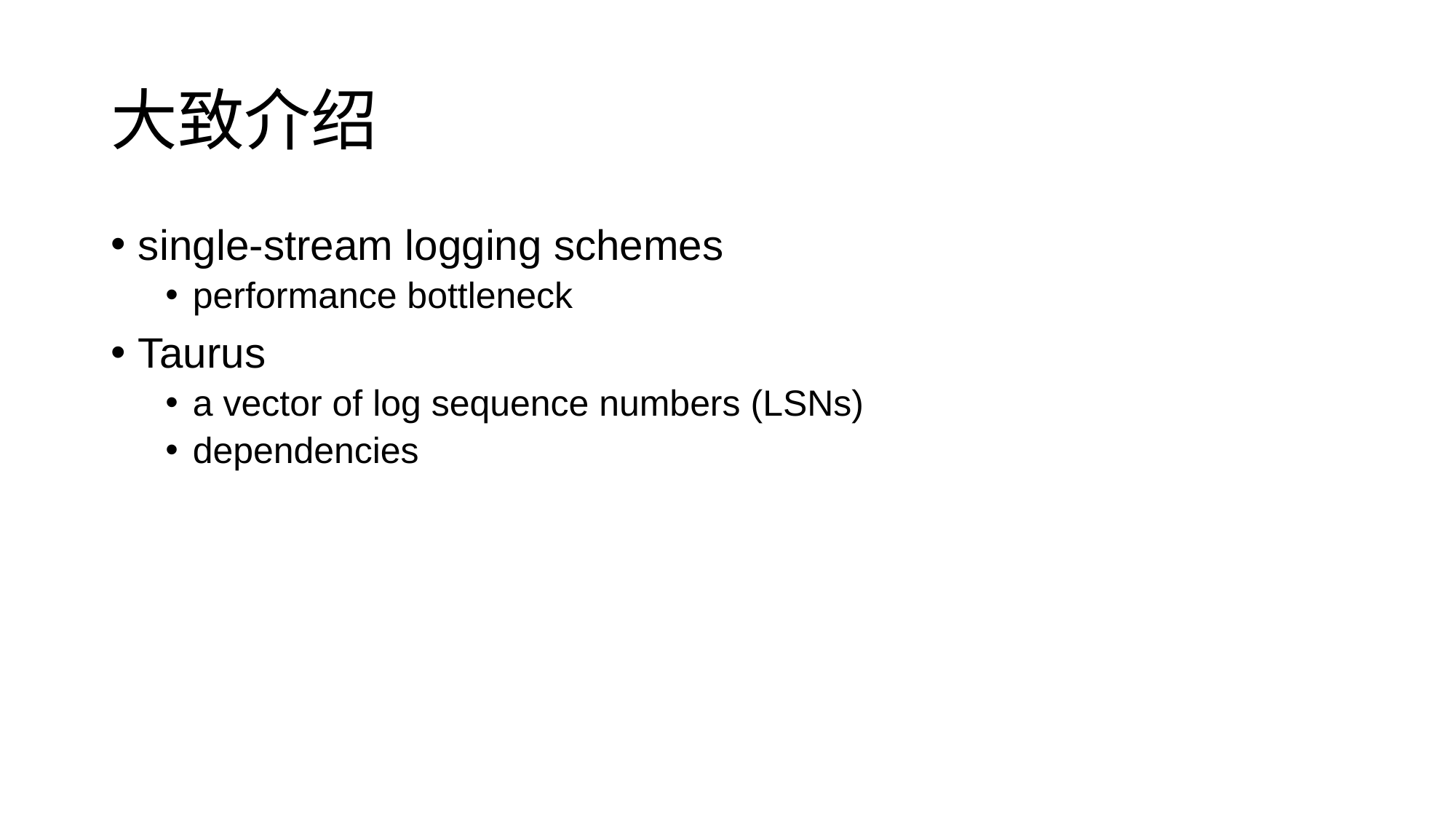

# 大致介绍
single-stream logging schemes
performance bottleneck
Taurus
a vector of log sequence numbers (LSNs)
dependencies